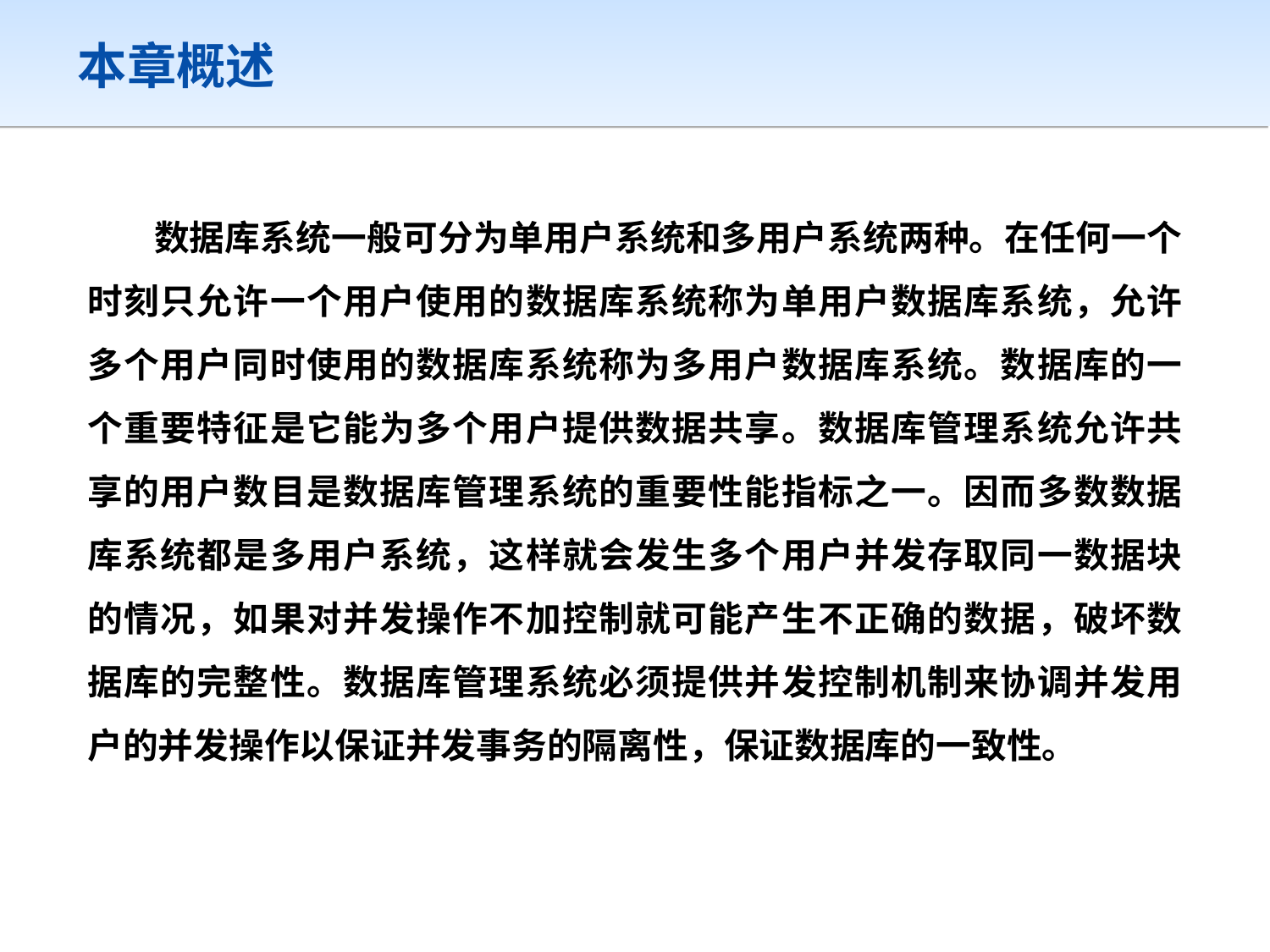

# 本章概述
 数据库系统一般可分为单用户系统和多用户系统两种。在任何一个时刻只允许一个用户使用的数据库系统称为单用户数据库系统，允许多个用户同时使用的数据库系统称为多用户数据库系统。数据库的一个重要特征是它能为多个用户提供数据共享。数据库管理系统允许共享的用户数目是数据库管理系统的重要性能指标之一。因而多数数据库系统都是多用户系统，这样就会发生多个用户并发存取同一数据块的情况，如果对并发操作不加控制就可能产生不正确的数据，破坏数据库的完整性。数据库管理系统必须提供并发控制机制来协调并发用户的并发操作以保证并发事务的隔离性，保证数据库的一致性。